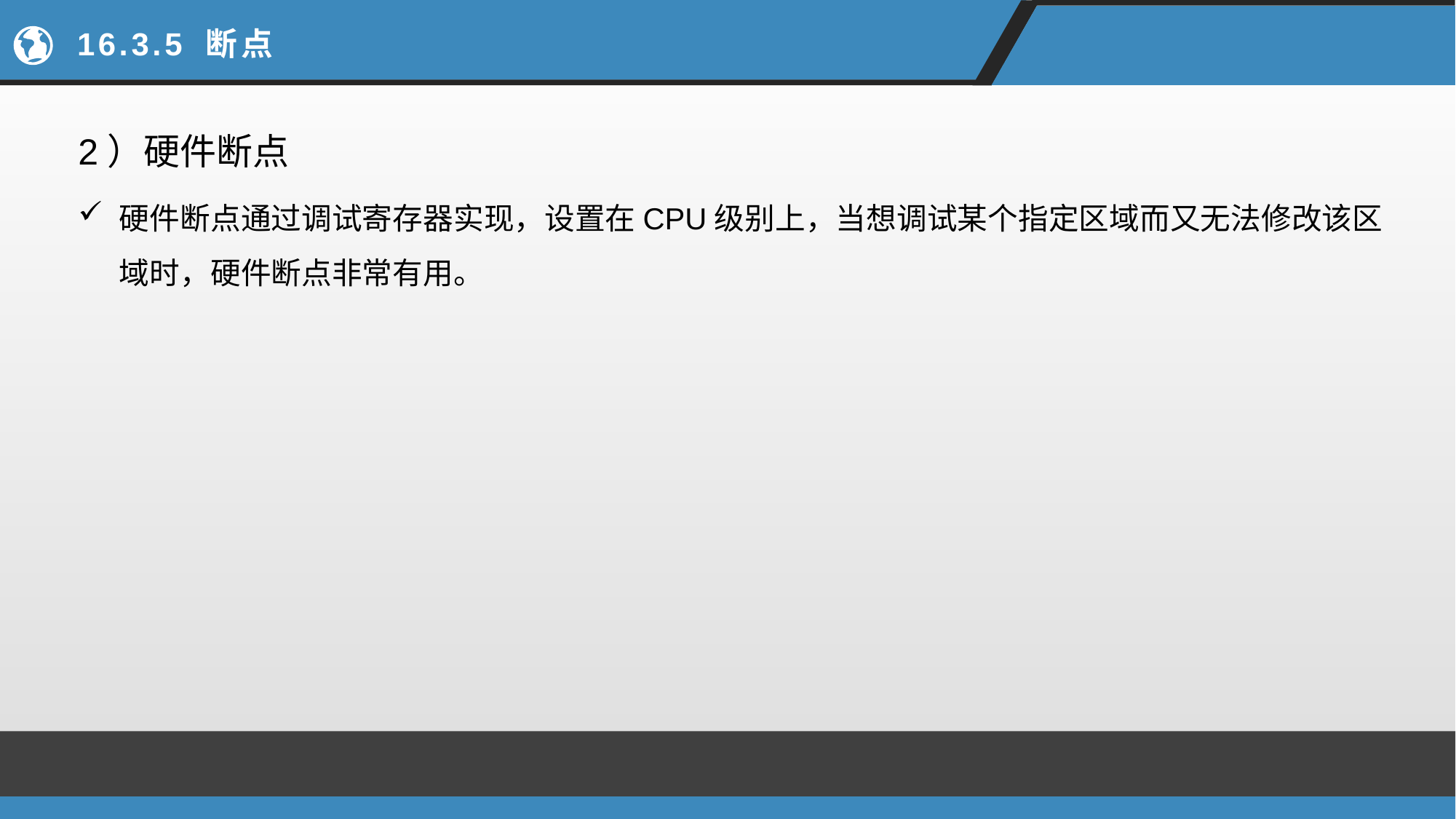

# 16.3.5 断点

2）硬件断点
硬件断点通过调试寄存器实现，设置在CPU级别上，当想调试某个指定区域而又无法修改该区域时，硬件断点非常有用。